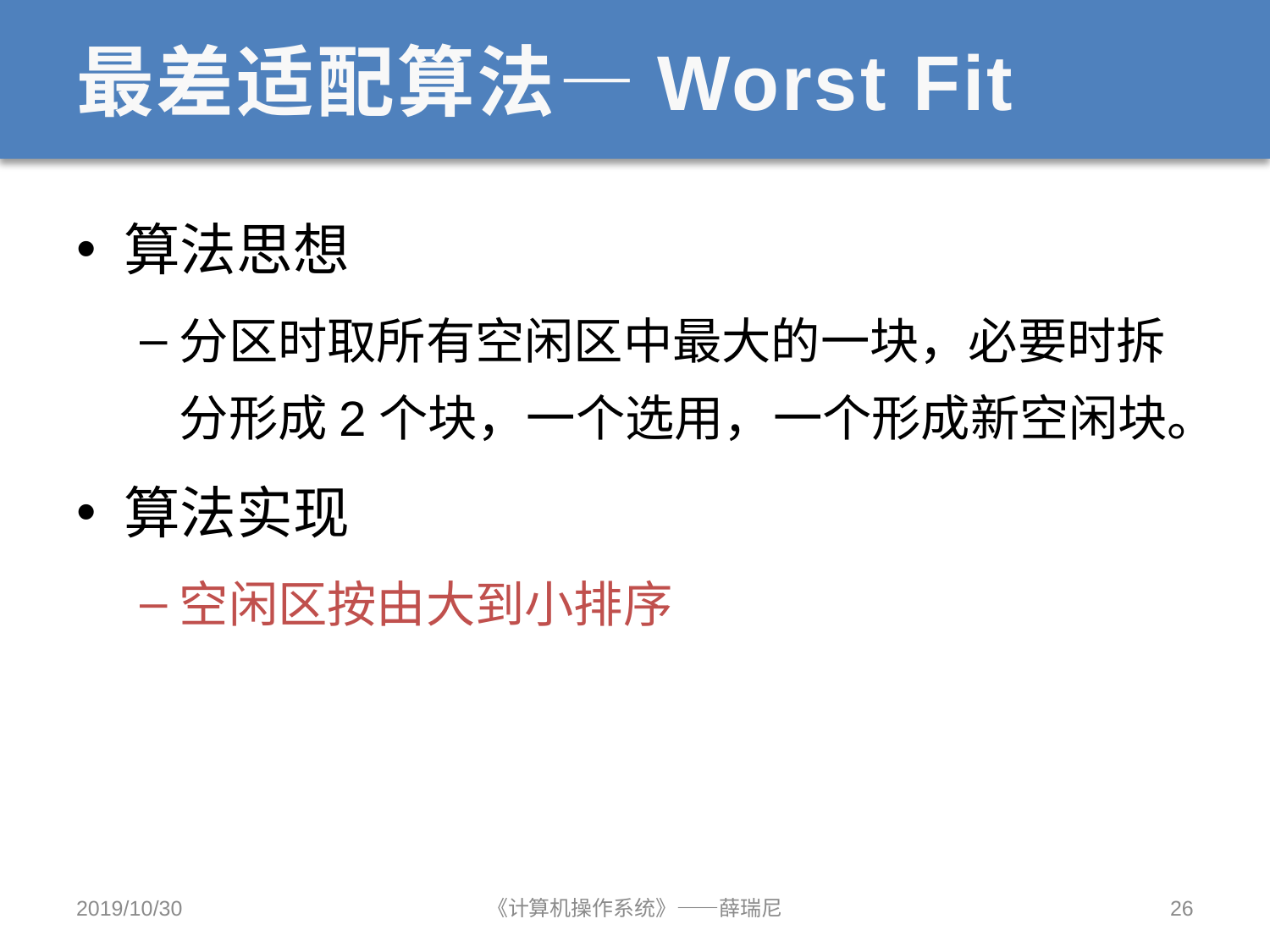

# 最差适配算法—Worst Fit
算法思想
分区时取所有空闲区中最大的一块，必要时拆分形成2个块，一个选用，一个形成新空闲块。
算法实现
空闲区按由大到小排序
2019/10/30
《计算机操作系统》——薛瑞尼
26